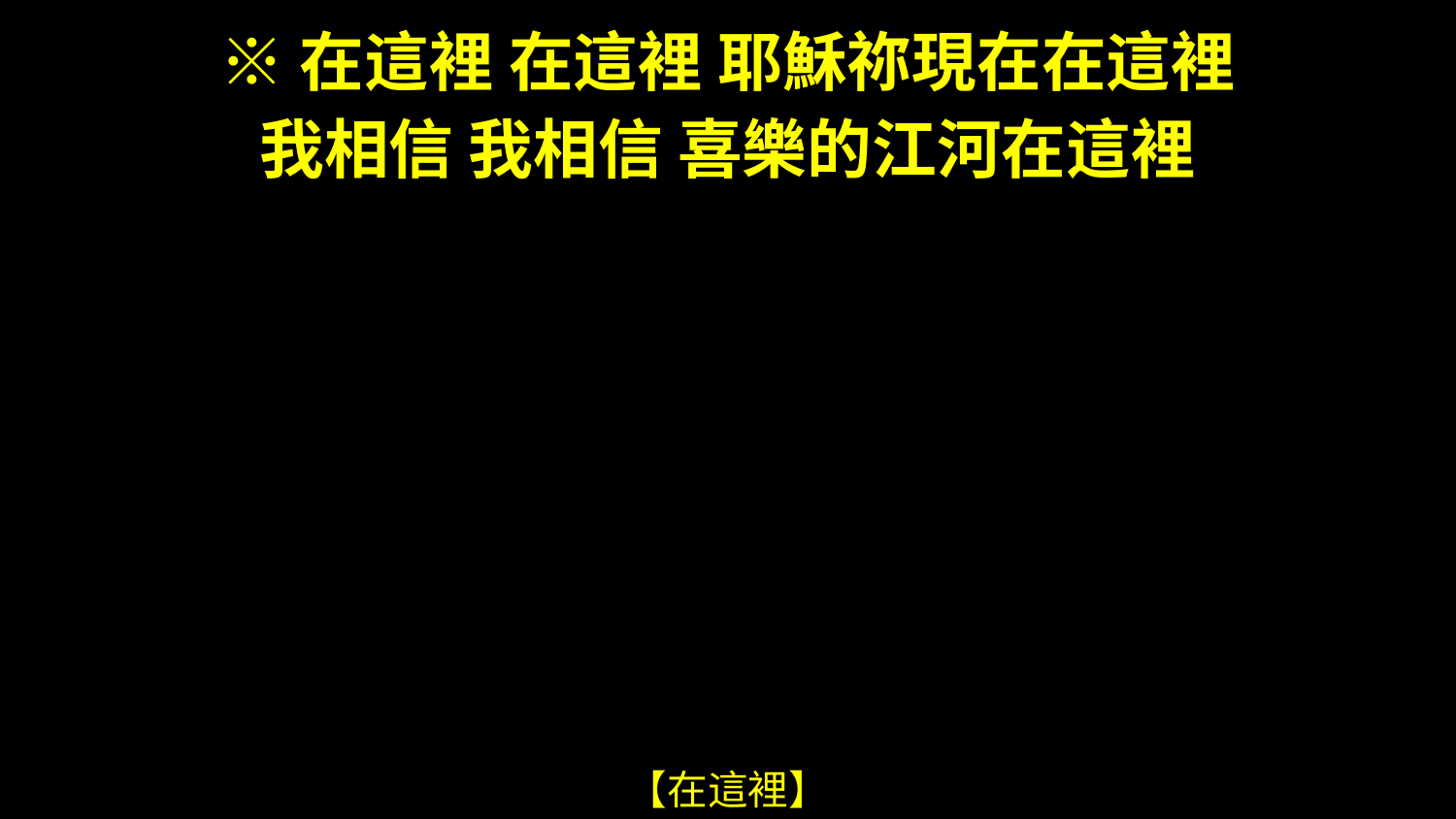

※在這裡 在這裡 耶穌祢現在在這裡
#
我相信 我相信 喜樂的江河在這裡
【在這裡】